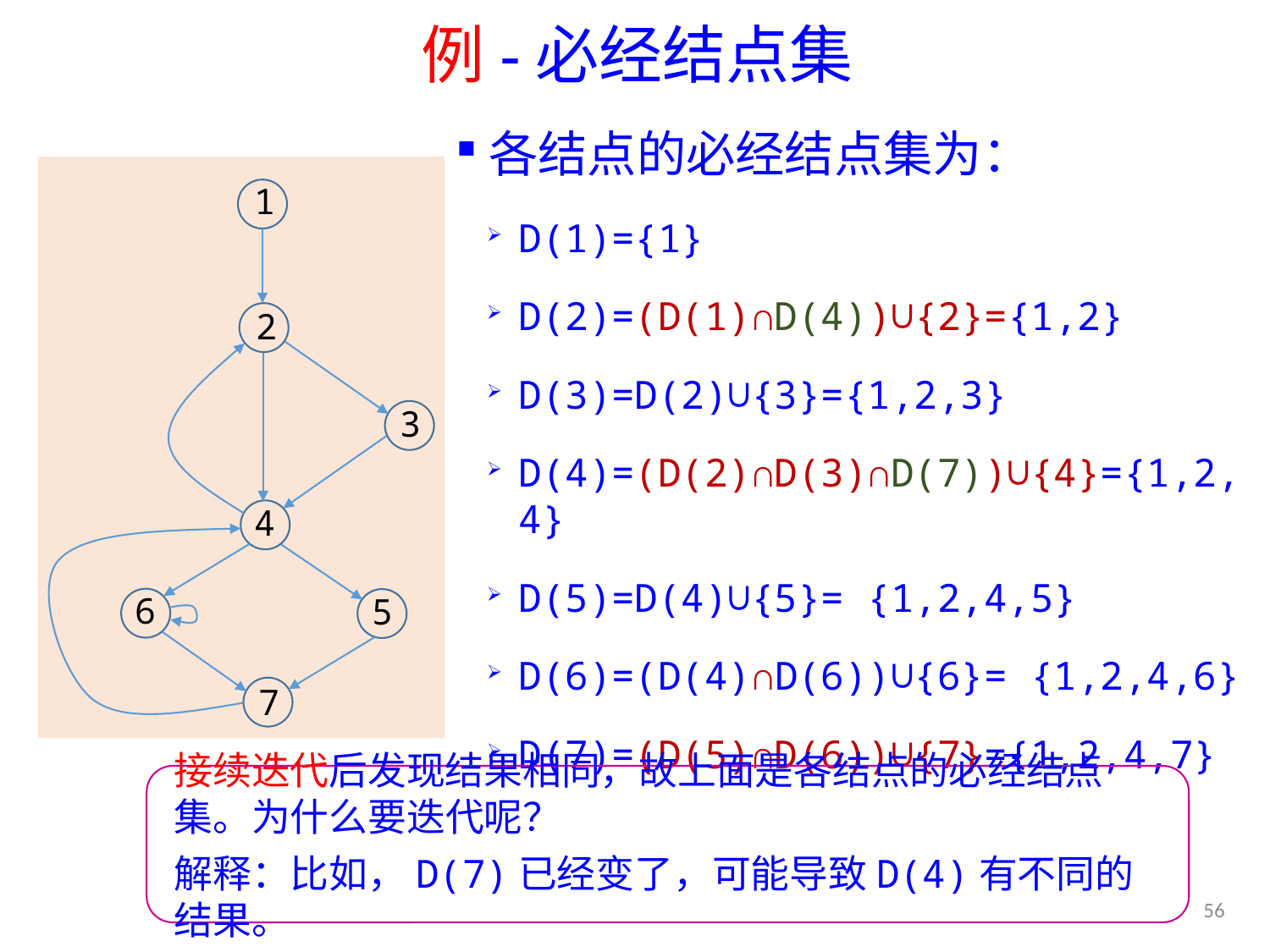

# 例-必经结点集
各结点的必经结点集为：
D(1)={1}
D(2)=(D(1)∩D(4))∪{2}={1,2}
D(3)=D(2)∪{3}={1,2,3}
D(4)=(D(2)∩D(3)∩D(7))∪{4}={1,2,4}
D(5)=D(4)∪{5}= {1,2,4,5}
D(6)=(D(4)∩D(6))∪{6}= {1,2,4,6}
D(7)=(D(5)∩D(6))∪{7}={1,2,4,7}

1

2

3

4

6

5

7
接续迭代后发现结果相同，故上面是各结点的必经结点集。为什么要迭代呢？
解释：比如，D(7)已经变了，可能导致D(4)有不同的结果。
56